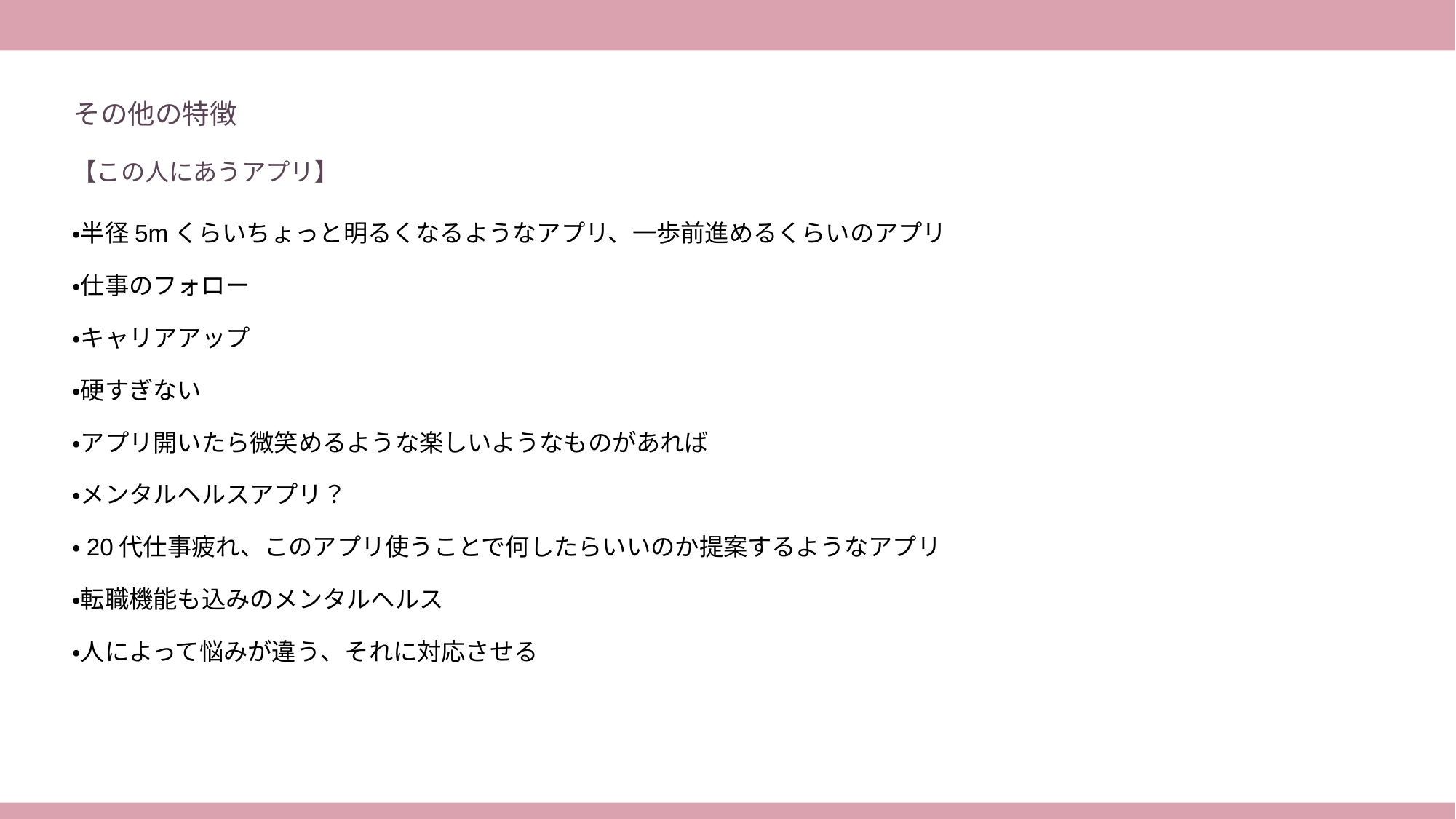

#
【この人にあうアプリ】

・半径5mくらいちょっと明るくなるようなアプリ、一歩前進めるくらいのアプリ

・仕事のフォロー

・キャリアアップ

・硬すぎない

・アプリ開いたら微笑めるような楽しいようなものがあれば

・メンタルヘルスアプリ？

・20代仕事疲れ、このアプリ使うことで何したらいいのか提案するようなアプリ

・転職機能も込みのメンタルヘルス

・人によって悩みが違う、それに対応させる